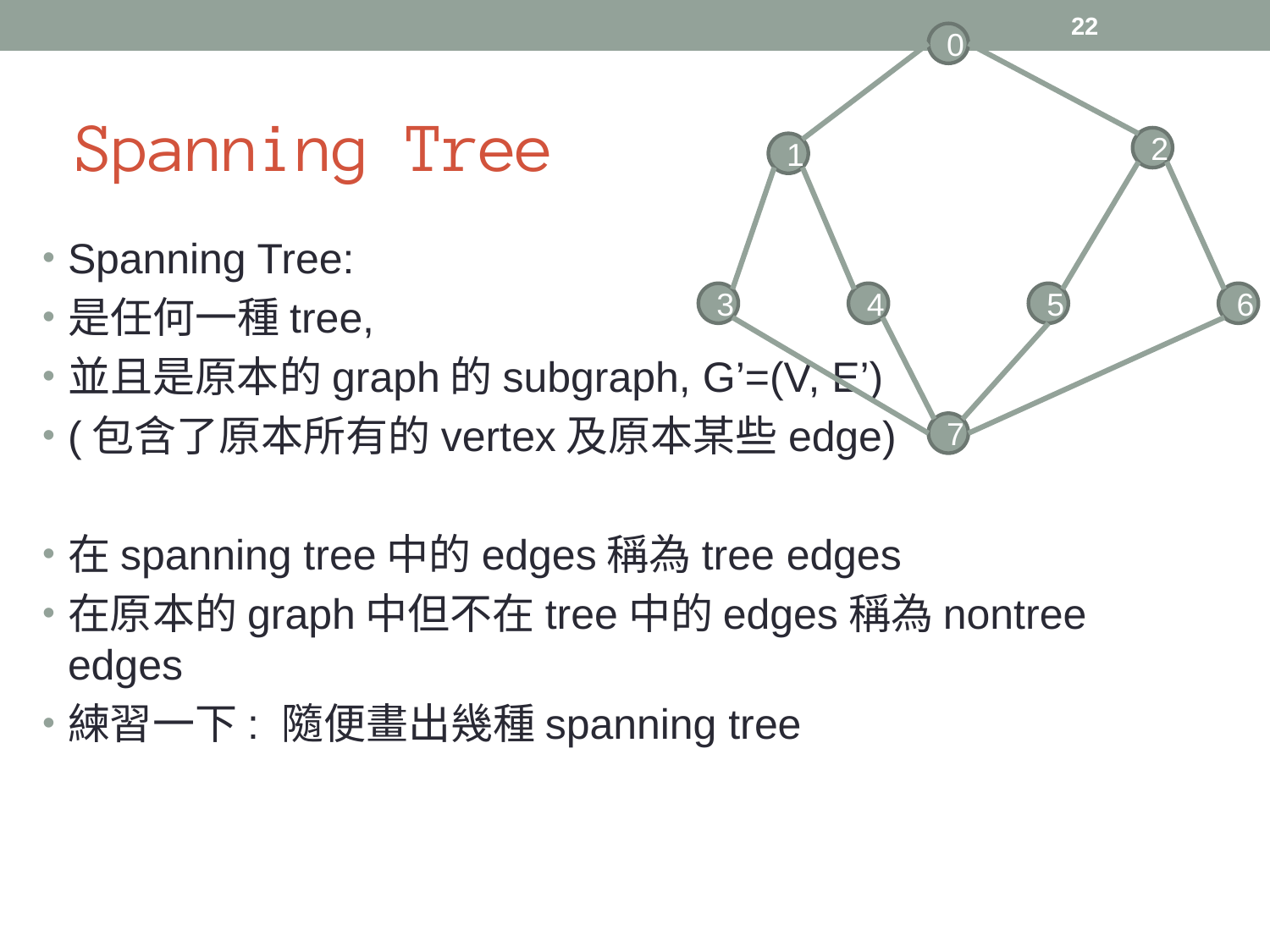

22
0
# Spanning Tree
2
1
Spanning Tree:
是任何一種tree,
並且是原本的graph的subgraph, G’=(V, E’)
(包含了原本所有的vertex及原本某些edge)

在spanning tree中的edges稱為tree edges
在原本的graph中但不在tree中的edges稱為nontree edges
練習一下: 隨便畫出幾種spanning tree

3
4
5
6
7